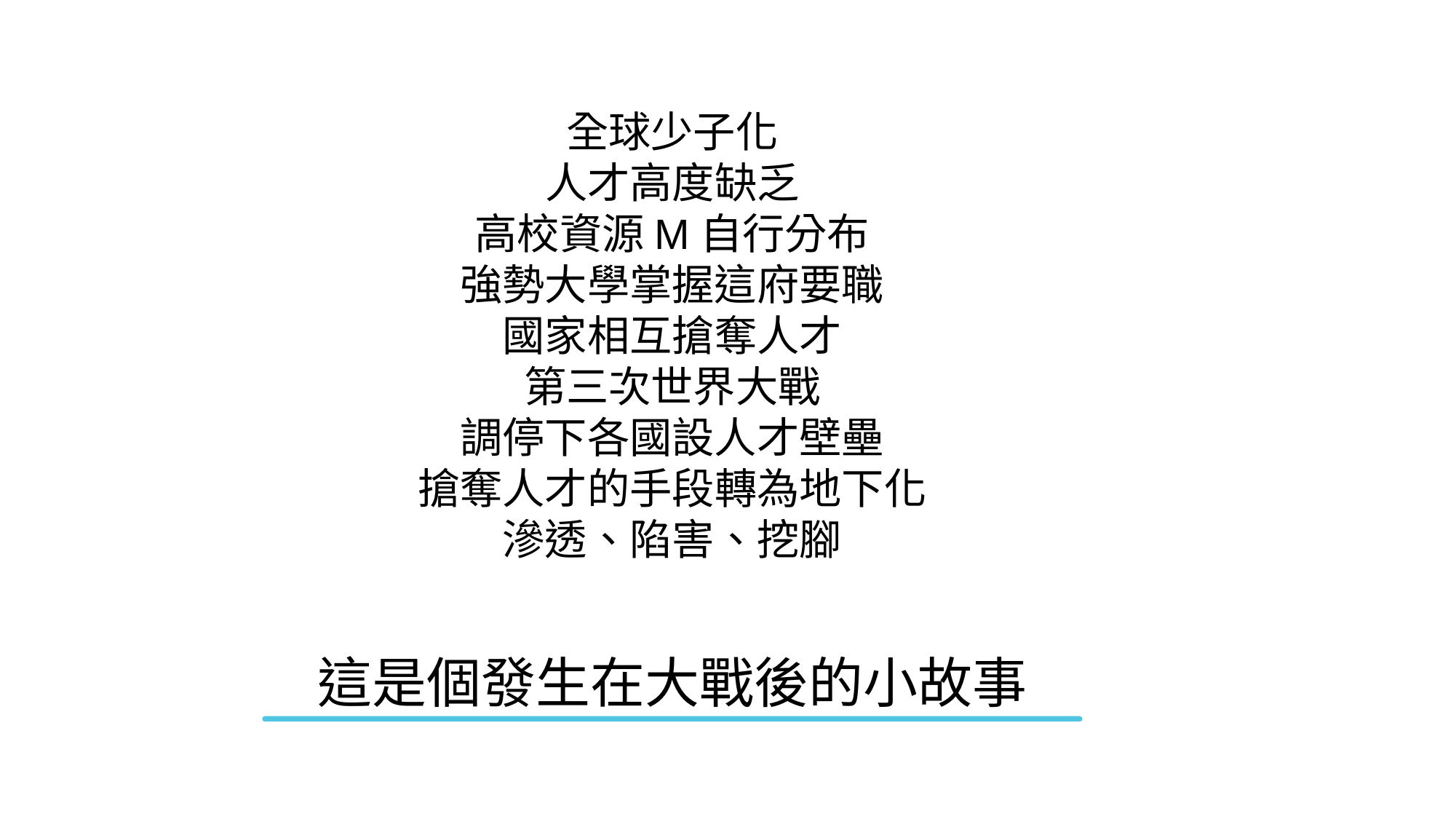

全球少子化
人才高度缺乏
高校資源M自行分布
強勢大學掌握這府要職
國家相互搶奪人才
第三次世界大戰
調停下各國設人才壁壘
搶奪人才的手段轉為地下化
滲透、陷害、挖腳
這是個發生在大戰後的小故事